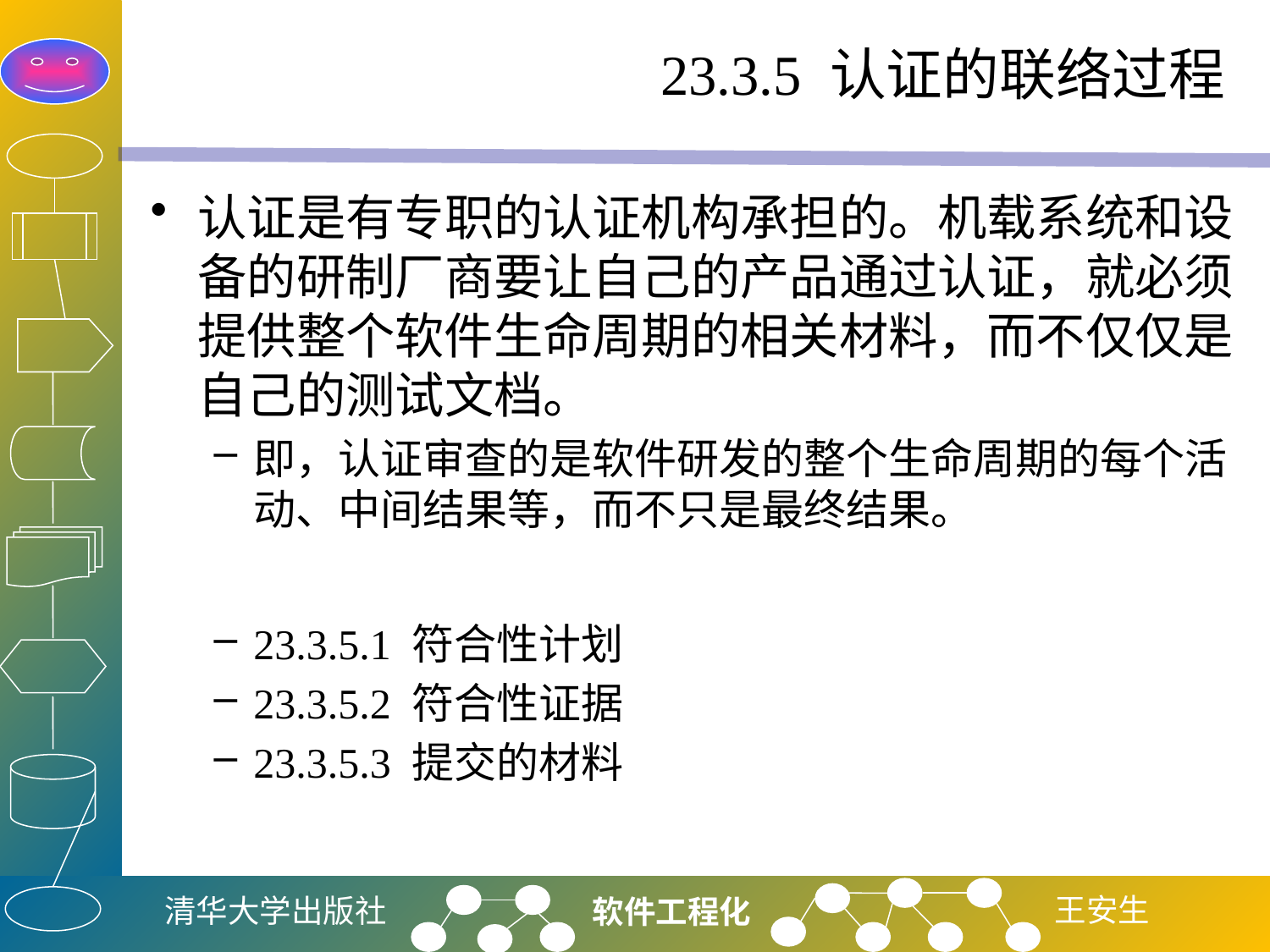

# 23.3.5 认证的联络过程
认证是有专职的认证机构承担的。机载系统和设备的研制厂商要让自己的产品通过认证，就必须提供整个软件生命周期的相关材料，而不仅仅是自己的测试文档。
即，认证审查的是软件研发的整个生命周期的每个活动、中间结果等，而不只是最终结果。

23.3.5.1 符合性计划
23.3.5.2 符合性证据
23.3.5.3 提交的材料